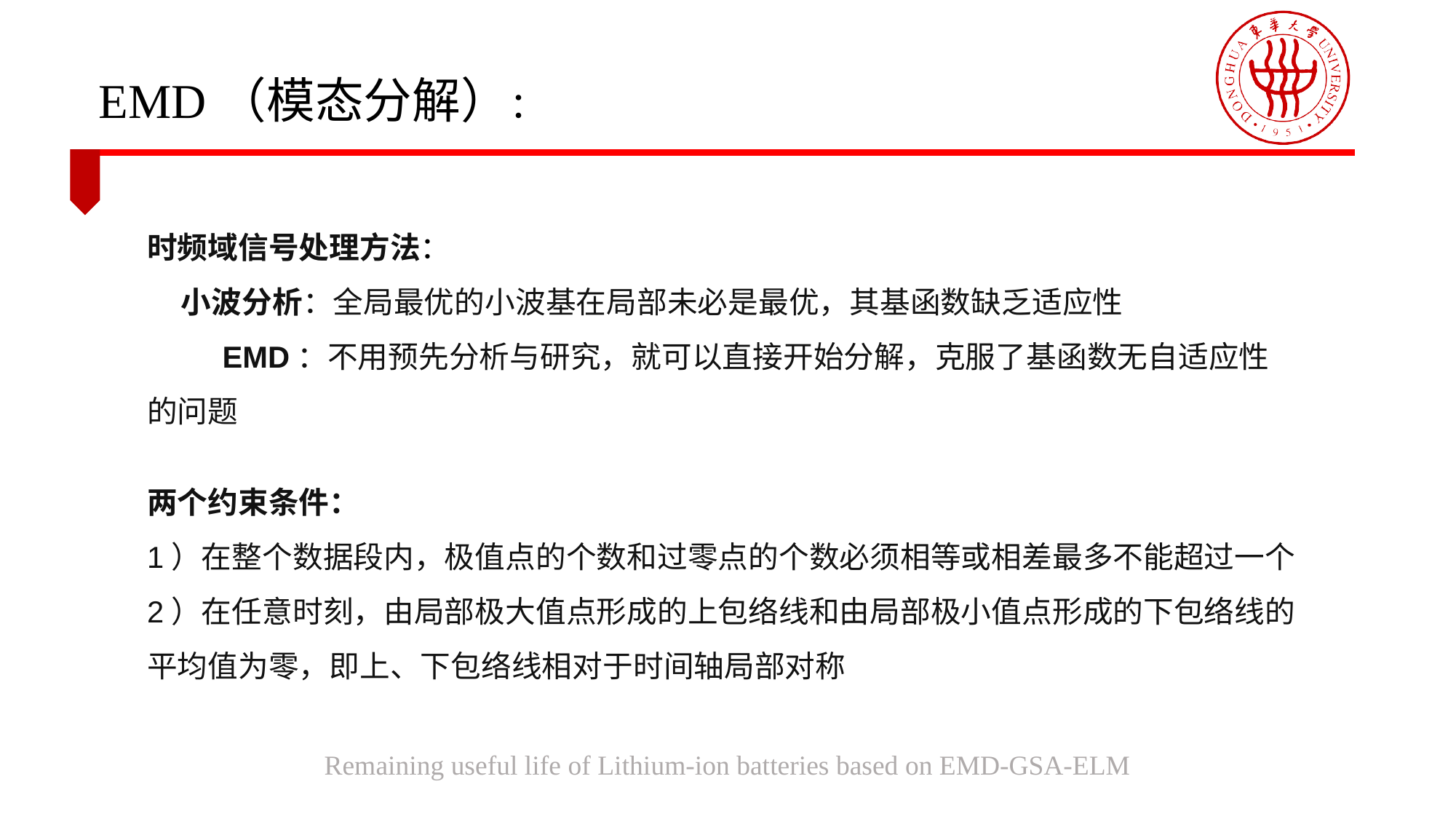

EMD（模态分解）：
时频域信号处理方法：
    小波分析：全局最优的小波基在局部未必是最优，其基函数缺乏适应性
         EMD：不用预先分析与研究，就可以直接开始分解，克服了基函数无自适应性的问题

两个约束条件：
1）在整个数据段内，极值点的个数和过零点的个数必须相等或相差最多不能超过一个
2）在任意时刻，由局部极大值点形成的上包络线和由局部极小值点形成的下包络线的平均值为零，即上、下包络线相对于时间轴局部对称

Remaining useful life of Lithium-ion batteries based on EMD-GSA-ELM